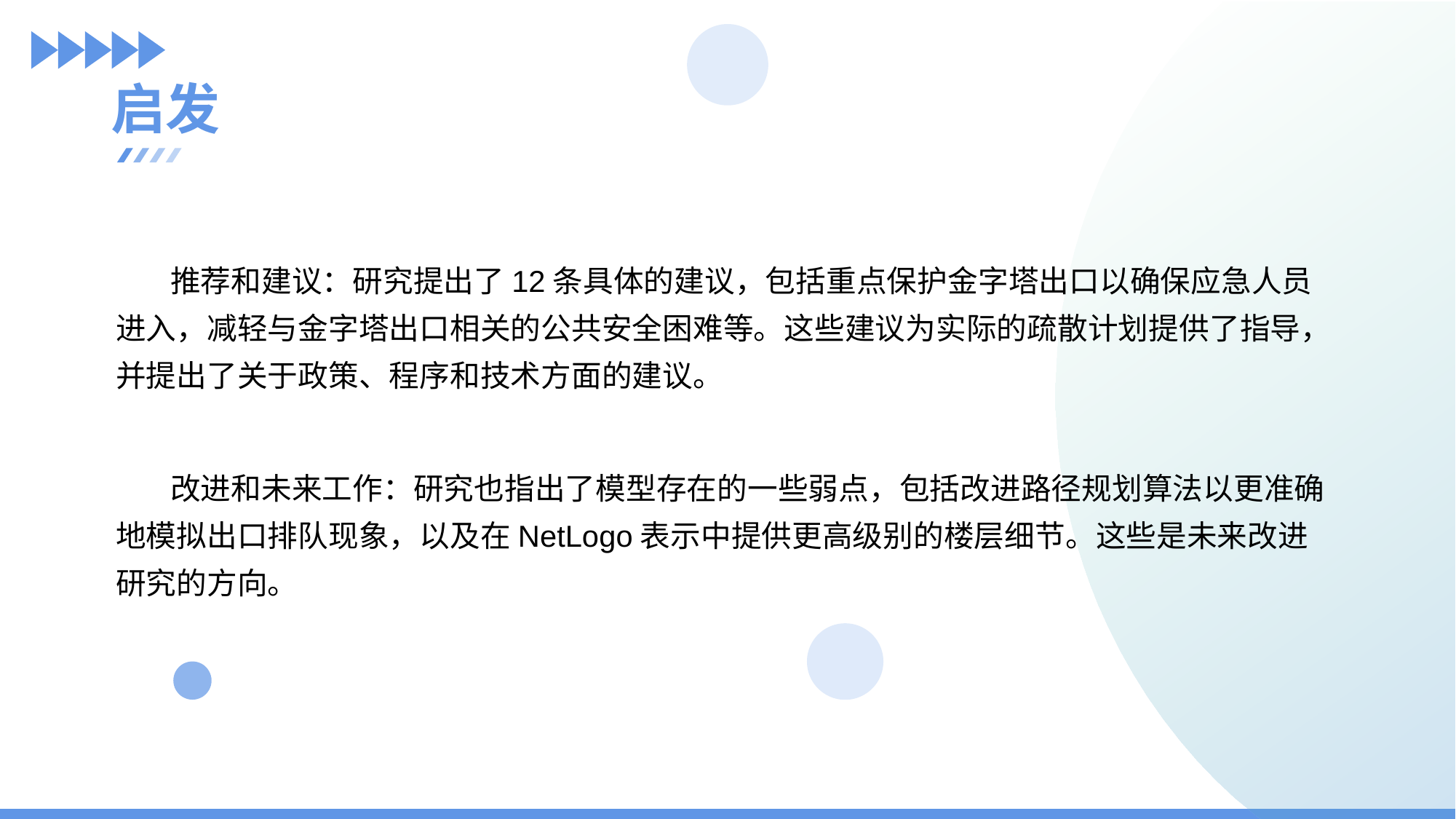

启发

推荐和建议：研究提出了12条具体的建议，包括重点保护金字塔出口以确保应急人员进入，减轻与金字塔出口相关的公共安全困难等。这些建议为实际的疏散计划提供了指导，并提出了关于政策、程序和技术方面的建议。

改进和未来工作：研究也指出了模型存在的一些弱点，包括改进路径规划算法以更准确地模拟出口排队现象，以及在NetLogo表示中提供更高级别的楼层细节。这些是未来改进研究的方向。

内容是网络营销中非常关键的一个要素，可以说它是王道。内容需要具有广泛的适用性和易于理解的特点，才能够吸引更多的目标受众。一个好的内容，可以吸引潜在客户，并引导他们转化为忠实的客户。
好的内容需要有深度，观点清晰，并有一定的情感元素，这样能够更好的引发受众的共鸣和兴趣。好的内容还需要有时效性，随着社会进步和人们观念的改变，我们需要不断更新优化内容，与潮流同步，以保持内容的吸引力。
总之，内容是网络营销的基础，缺少好的内容就难以建立起稳定的目标受众基础。因此，我们必须注重不断创新和优化自己的内容，以满足受众需求，不断引领行业发展。
内容是网络营销中非常关键的一个要素，可以说它是王道。内容需要具有广泛的适用性和易于理解的特点，才能够吸引更多的目标受众。一个好的内容，可以吸引潜在客户，并引导他们转化为忠实的客户。
好的内容需要有深度，观点清晰，并有一定的情感元素，这样能够更好的引发受众的共鸣和兴趣。好的内容还需要有时效性，随着社会进步和人们观念的改变，我们需要不断更新优化内容，与潮流同步，以保持内容的吸引力。
总之，内容是网络营销的基础，缺少好的内容就难以建立起稳定的目标受众基础。因此，我们必须注重不断创新和优化自己的内容，以满足受众需求，不断引领行业发展。
内容是网络营销中非常关键的一个要素，可以说它是王道。内容需要具有广泛的适用性和易于理解的特点，才能够吸引更多的目标受众。一个好的内容，可以吸引潜在客户，并引导他们转化为忠实的客户。
好的内容需要有深度，观点清晰，并有一定的情感元素，这样能够更好的引发受众的共鸣和兴趣。好的内容还需要有时效性，随着社会进步和人们观念的改变，我们需要不断更新优化内容，与潮流同步，以保持内容的吸引力。
总之，内容是网络营销的基础，缺少好的内容就难以建立起稳定的目标受众基础。因此，我们必须注重不断创新和优化自己的内容，以满足受众需求，不断引领行业发展。
内容是网络营销中非常关键的一个要素，可以说它是王道。内容需要具有广泛的适用性和易于理解的特点，才能够吸引更多的目标受众。一个好的内容，可以吸引潜在客户，并引导他们转化为忠实的客户。
好的内容需要有深度，观点清晰，并有一定的情感元素，这样能够更好的引发受众的共鸣和兴趣。好的内容还需要有时效性，随着社会进步和人们观念的改变，我们需要不断更新优化内容，与潮流同步，以保持内容的吸引力。
总之，内容是网络营销的基础，缺少好的内容就难以建立起稳定的目标受众基础。因此，我们必须注重不断创新和优化自己的内容，以满足受众需求，不断引领行业发展。